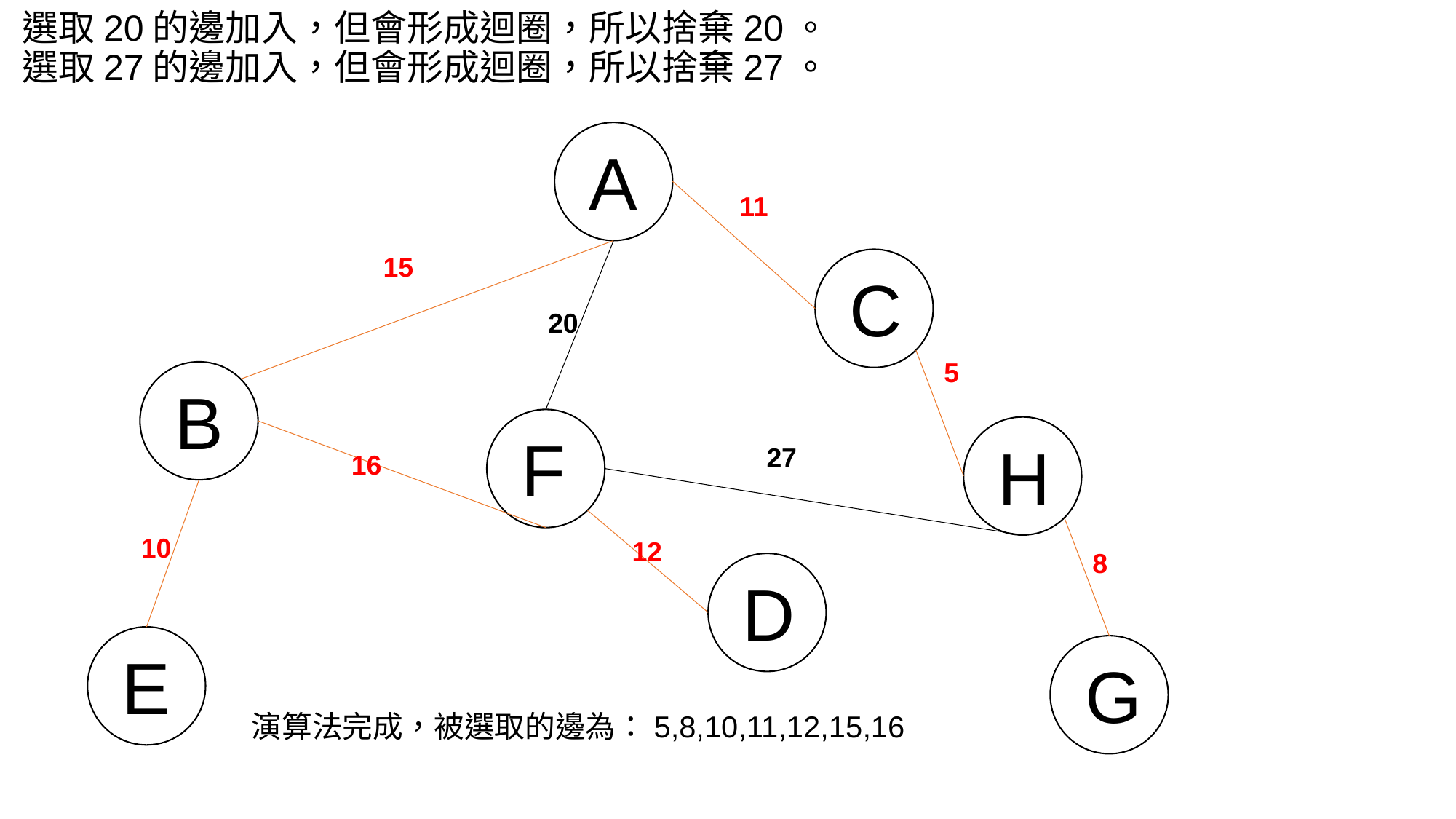

選取20的邊加入，但會形成迴圈，所以捨棄20。
選取27的邊加入，但會形成迴圈，所以捨棄27。

A
11
15

C
20
5

B

F

H
27
16
10
12
8

D

E

G
演算法完成，被選取的邊為：5,8,10,11,12,15,16